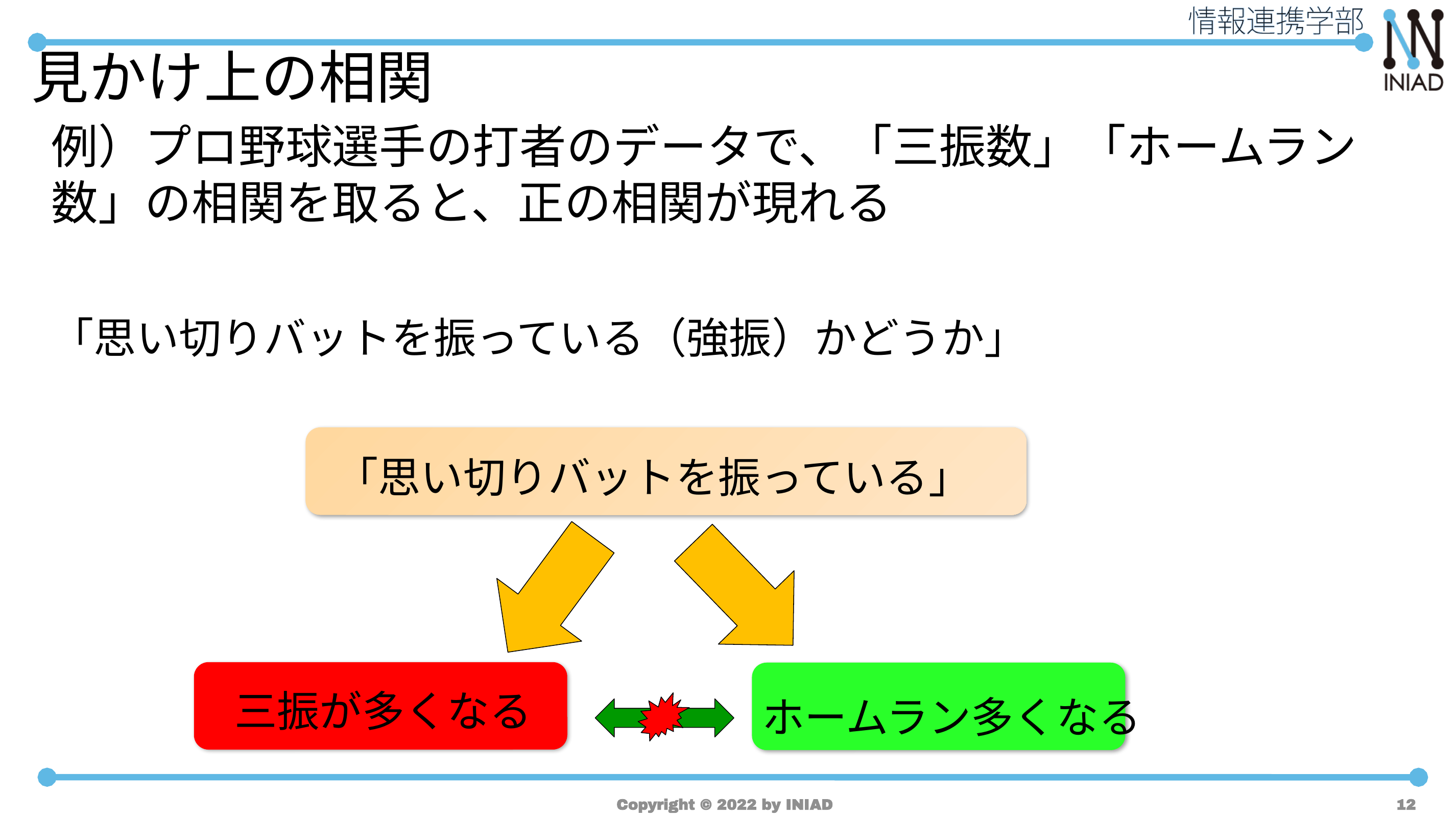

# 見かけ上の相関
例）プロ野球選手の打者のデータで、「三振数」「ホームラン数」の相関を取ると、正の相関が現れる

「思い切りバットを振っている（強振）かどうか」

「思い切りバットを振っている」

三振が多くなる
ホームラン多くなる

Copyright © 2022 by INIAD
12